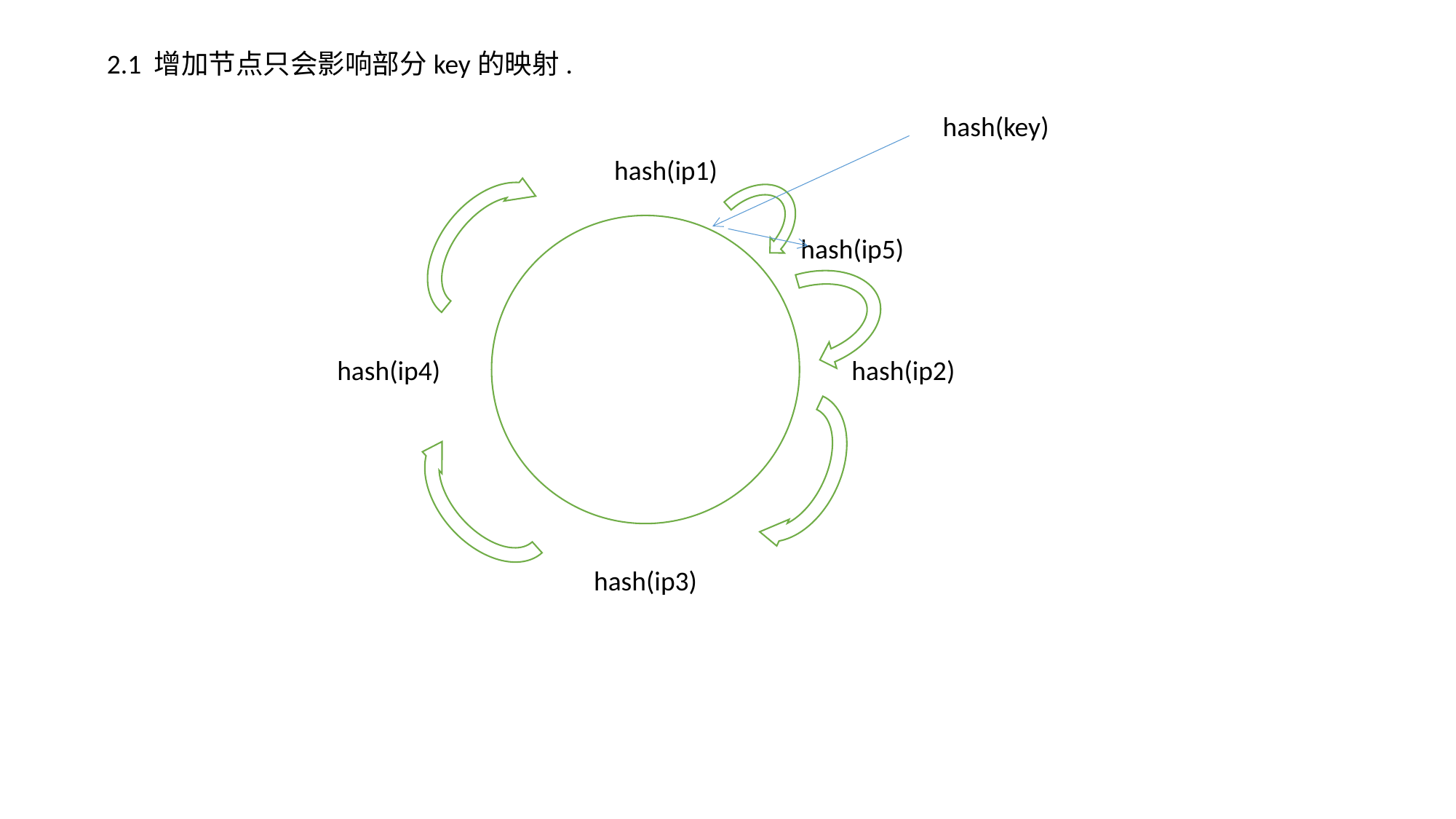

2.1 增加节点只会影响部分key的映射.
hash(key)
hash(ip1)

hash(ip5)

hash(ip4)
hash(ip2)

hash(ip3)